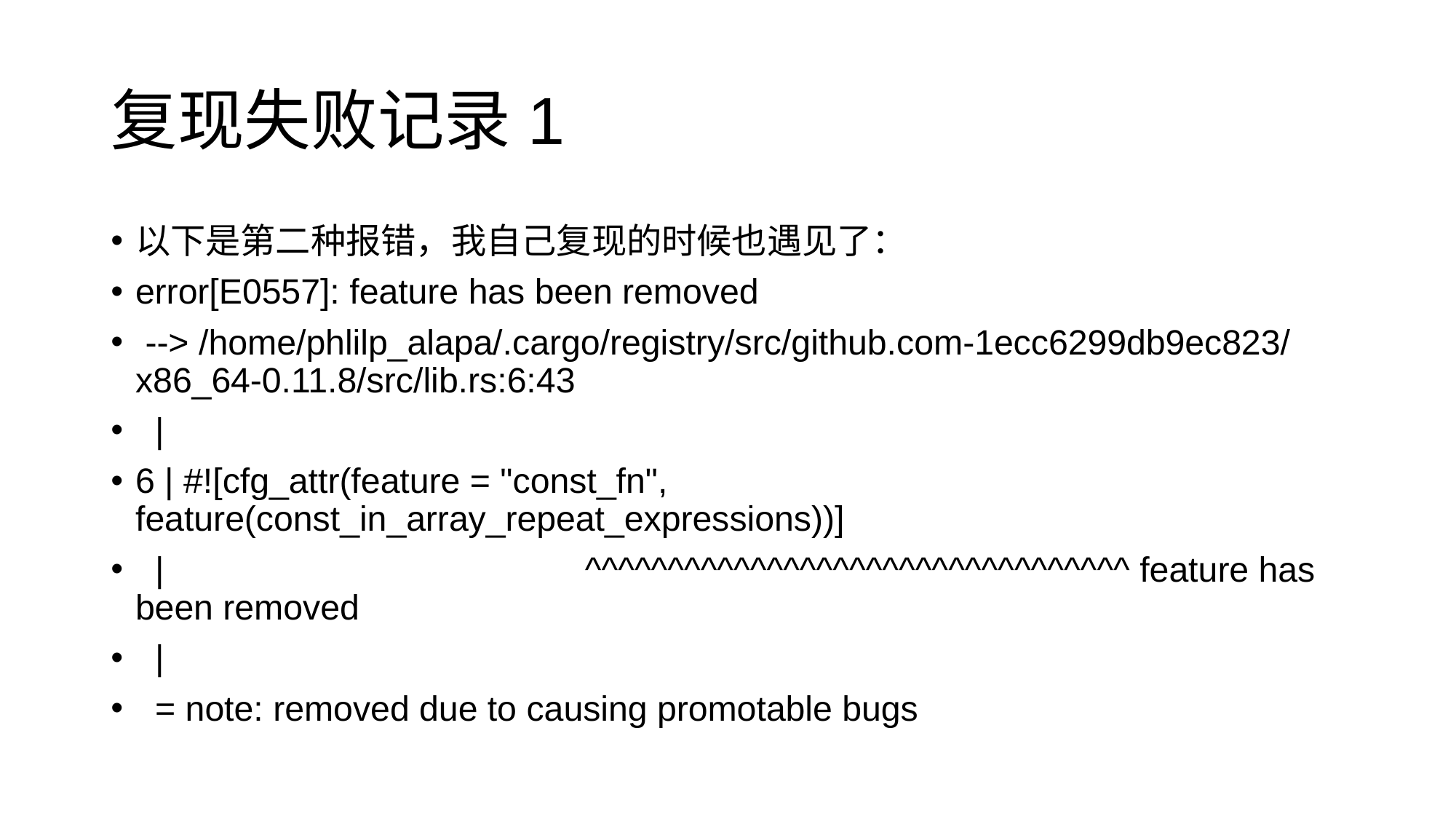

# 复现失败记录1
以下是第二种报错，我自己复现的时候也遇见了：
error[E0557]: feature has been removed
 --> /home/phlilp_alapa/.cargo/registry/src/github.com-1ecc6299db9ec823/x86_64-0.11.8/src/lib.rs:6:43
  |
6 | #![cfg_attr(feature = "const_fn", feature(const_in_array_repeat_expressions))]
  |                                           ^^^^^^^^^^^^^^^^^^^^^^^^^^^^^^^^^ feature has been removed
  |
  = note: removed due to causing promotable bugs